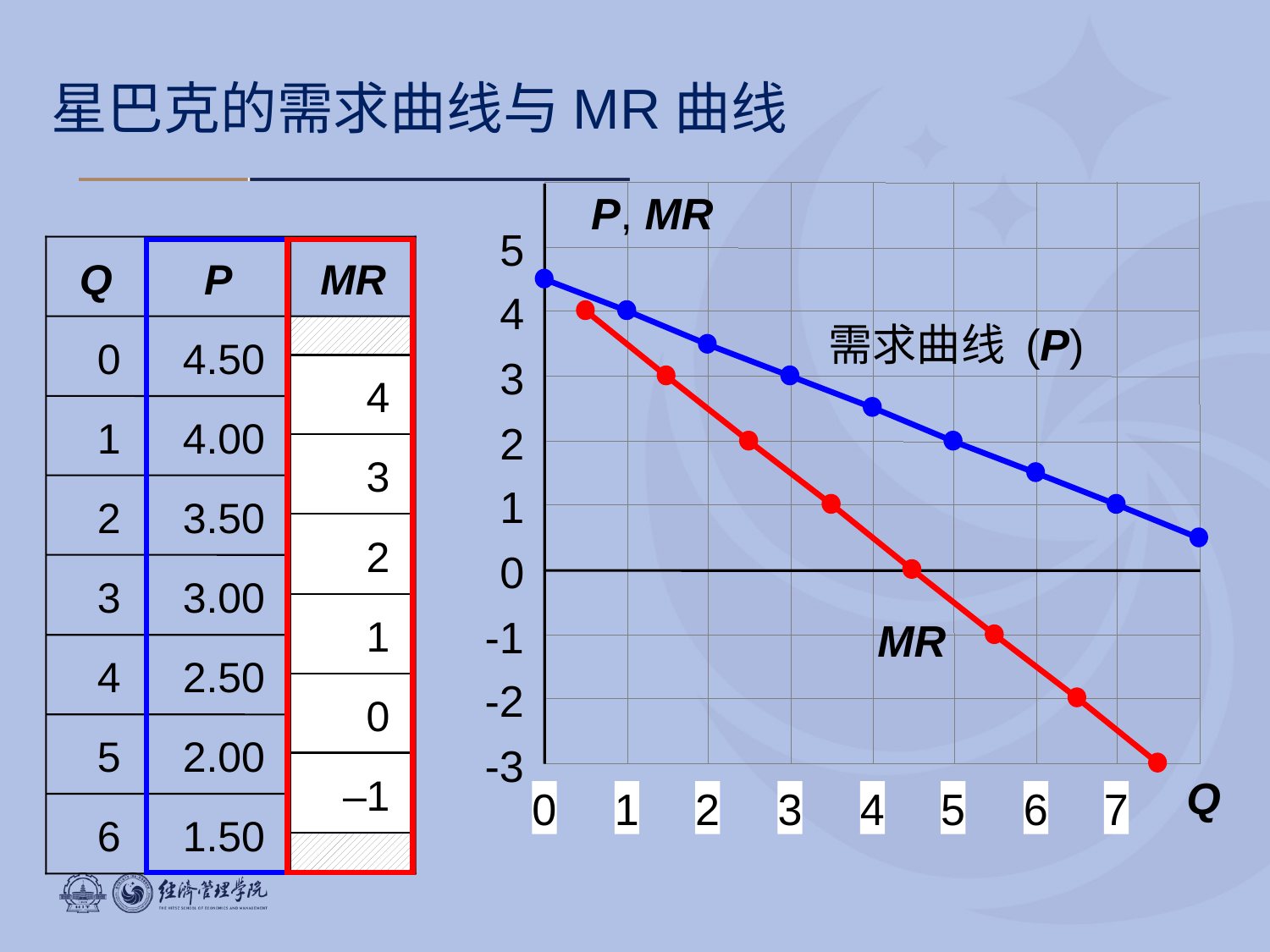

星巴克的需求曲线与MR曲线

P, MR
5
Q

P

MR

0
4.50

4
3
2
1
0
–1
1
4.00
2
3.50
3
3.00
4
2.50
5
2.00
6
1.50

需求曲线 (P)
4

MR

3

2

1

0

-1

-2

-3

Q
0
1
2
3
4
5
6
7